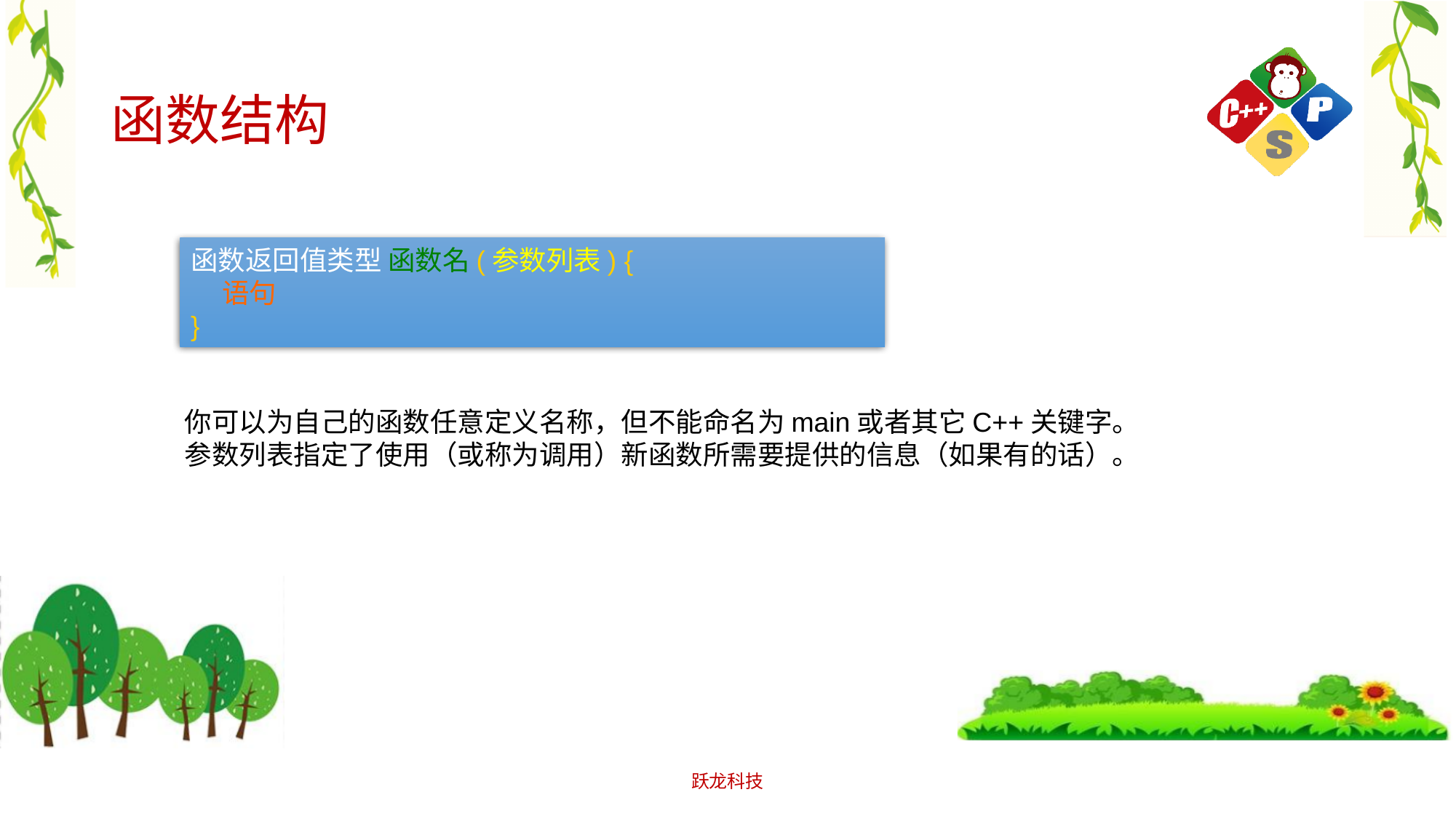

# 函数结构
函数返回值类型 函数名(参数列表) {
    语句
}
你可以为自己的函数任意定义名称，但不能命名为main或者其它C++关键字。
参数列表指定了使用（或称为调用）新函数所需要提供的信息（如果有的话）。

跃龙科技